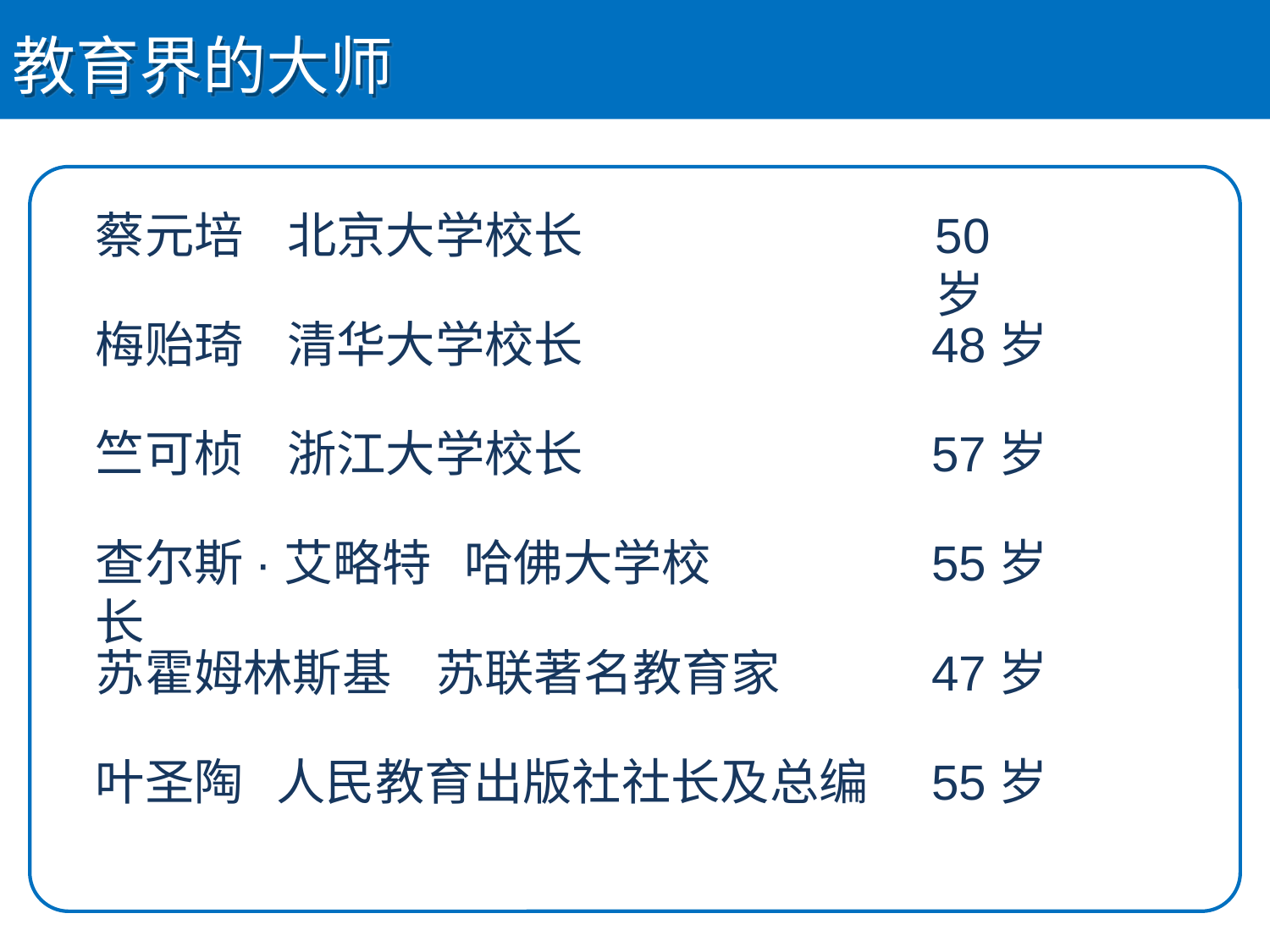

教育界的大师

蔡元培    北京大学校长
50岁
梅贻琦    清华大学校长
48岁
竺可桢    浙江大学校长
57岁
查尔斯·艾略特   哈佛大学校长
55岁
苏霍姆林斯基    苏联著名教育家
47岁
叶圣陶   人民教育出版社社长及总编
55岁